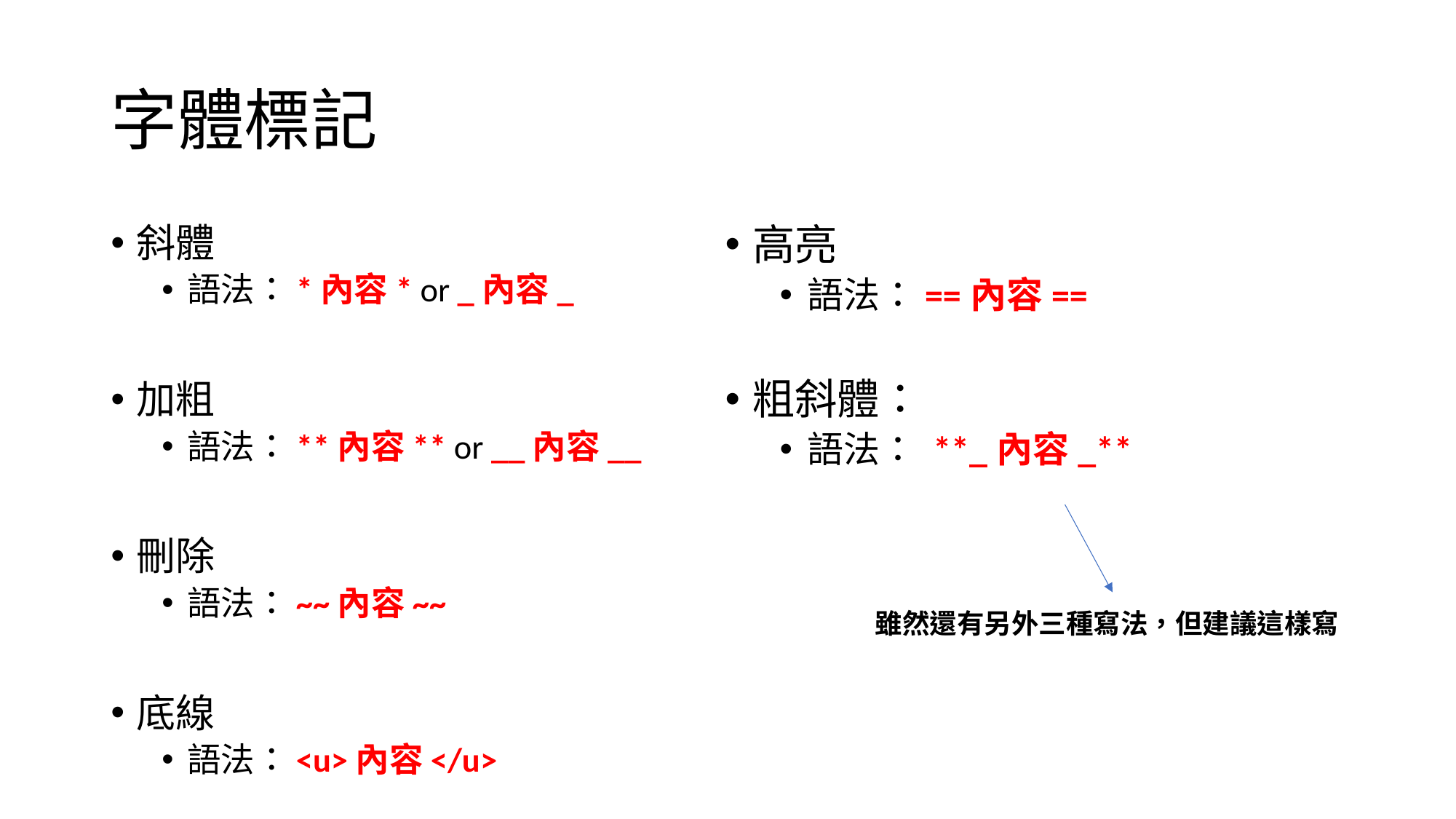

# 字體標記
斜體
語法：*內容* or _內容_

加粗
語法：**內容** or __內容__

刪除
語法：~~內容~~

底線
語法：<u>內容</u>

高亮
語法：==內容==

粗斜體：
語法： **_內容_**

雖然還有另外三種寫法，但建議這樣寫